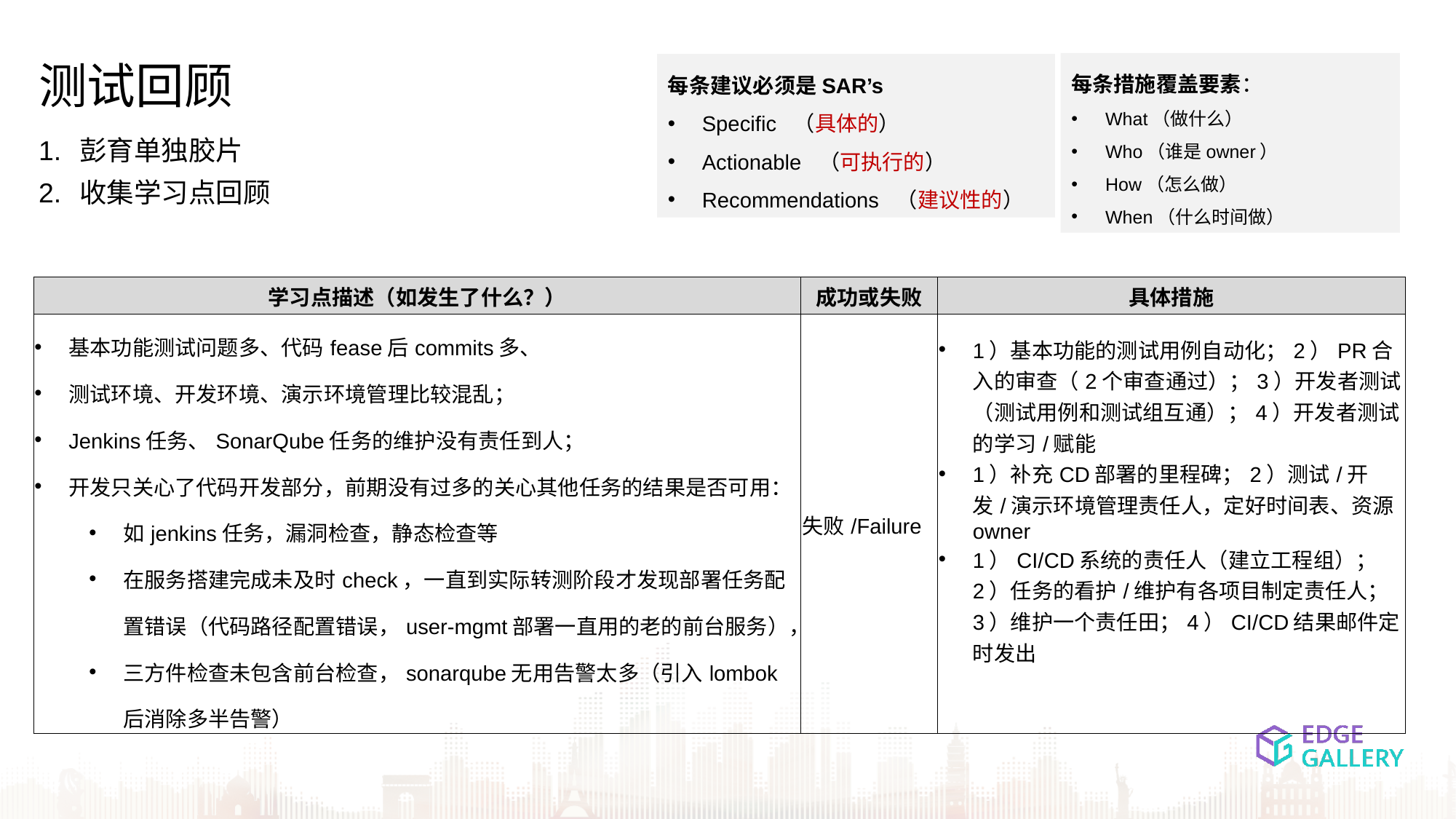

# 测试回顾
每条措施覆盖要素：
What（做什么）
Who（谁是owner）
How（怎么做）
When（什么时间做）
每条建议必须是SAR’s
Specific  （具体的）
Actionable  （可执行的）
Recommendations  （建议性的）
彭育单独胶片
收集学习点回顾
| 学习点描述（如发生了什么？） | 成功或失败 | 具体措施 |
| --- | --- | --- |
| 基本功能测试问题多、代码fease后commits多、 测试环境、开发环境、演示环境管理比较混乱； Jenkins任务、SonarQube任务的维护没有责任到人； 开发只关心了代码开发部分，前期没有过多的关心其他任务的结果是否可用： 如jenkins任务，漏洞检查，静态检查等 在服务搭建完成未及时check，一直到实际转测阶段才发现部署任务配置错误（代码路径配置错误，user-mgmt部署一直用的老的前台服务）， 三方件检查未包含前台检查，sonarqube无用告警太多（引入lombok后消除多半告警） | 失败/Failure | 1）基本功能的测试用例自动化；2）PR合入的审查（2个审查通过）；3）开发者测试（测试用例和测试组互通）；4）开发者测试的学习/赋能 1）补充CD部署的里程碑；2）测试/开发/演示环境管理责任人，定好时间表、资源owner 1）CI/CD系统的责任人（建立工程组）；2）任务的看护/维护有各项目制定责任人；3）维护一个责任田；4）CI/CD结果邮件定时发出 |